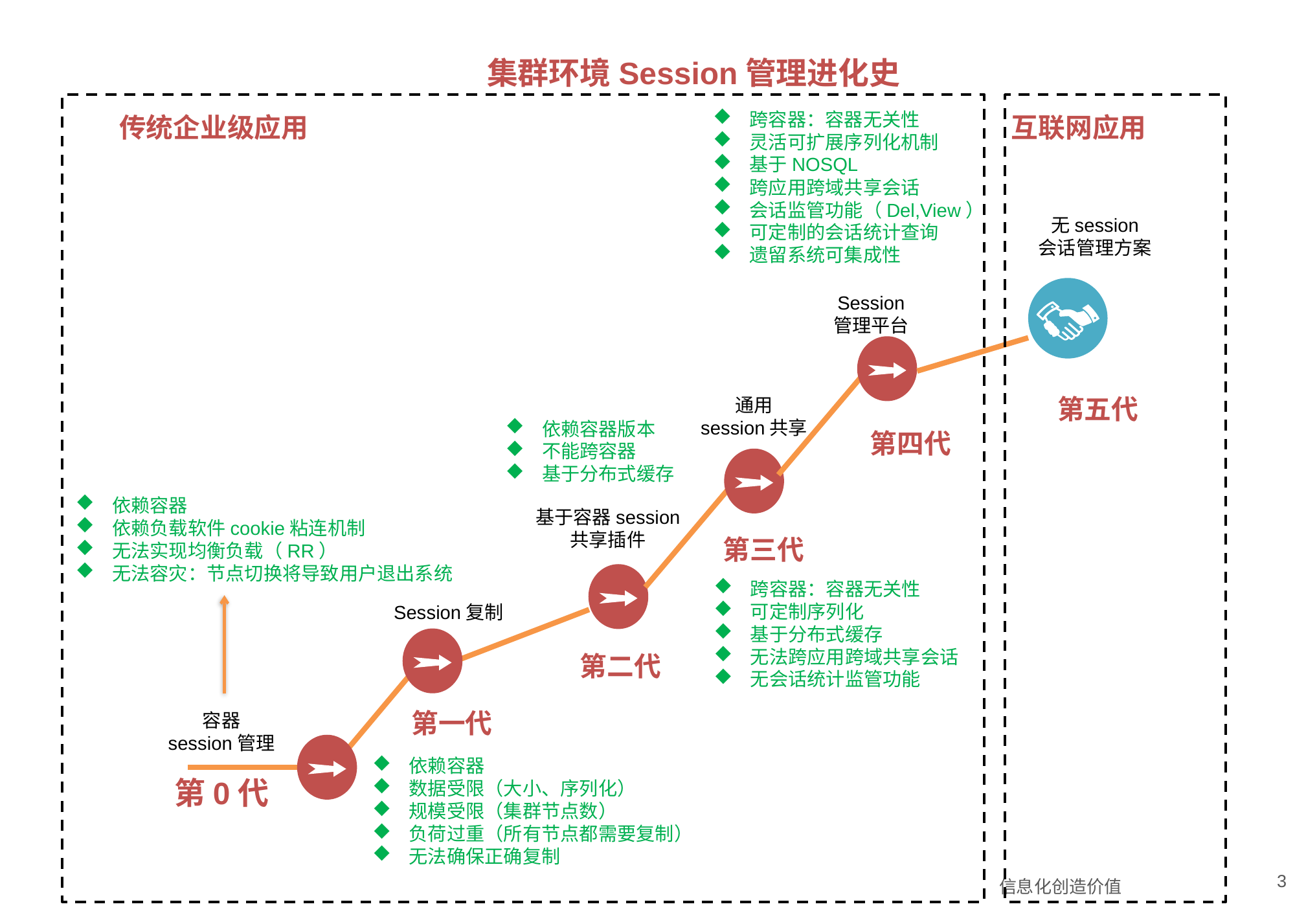

集群环境Session管理进化史

跨容器：容器无关性
灵活可扩展序列化机制
基于NOSQL
跨应用跨域共享会话
会话监管功能（Del,View）
可定制的会话统计查询
遗留系统可集成性
传统企业级应用
互联网应用
无session
会话管理方案

Session
管理平台

第五代
通用
session共享
依赖容器版本
不能跨容器
基于分布式缓存
第四代

依赖容器
依赖负载软件cookie粘连机制
无法实现均衡负载（RR）
无法容灾：节点切换将导致用户退出系统
基于容器session
共享插件

第三代

跨容器：容器无关性
可定制序列化
基于分布式缓存
无法跨应用跨域共享会话
无会话统计监管功能
Session复制

第二代

第一代
容器
session管理

依赖容器
数据受限（大小、序列化）
规模受限（集群节点数）
负荷过重（所有节点都需要复制）
无法确保正确复制

第0代
3
信息化创造价值